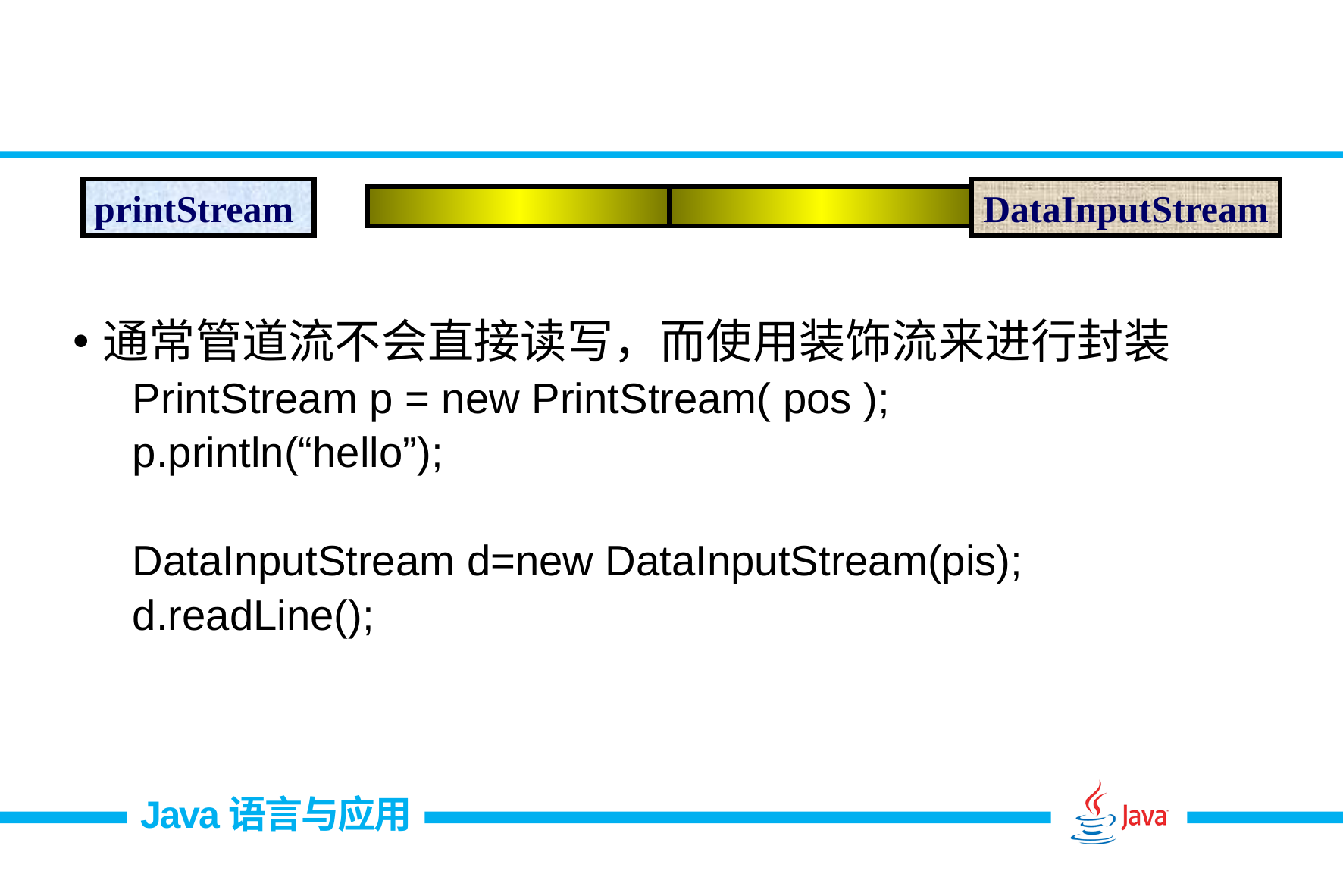

#

通常管道流不会直接读写，而使用装饰流来进行封装
PrintStream p = new PrintStream( pos );
p.println(“hello”);

DataInputStream d=new DataInputStream(pis);
d.readLine();

printStream
DataInputStream

39